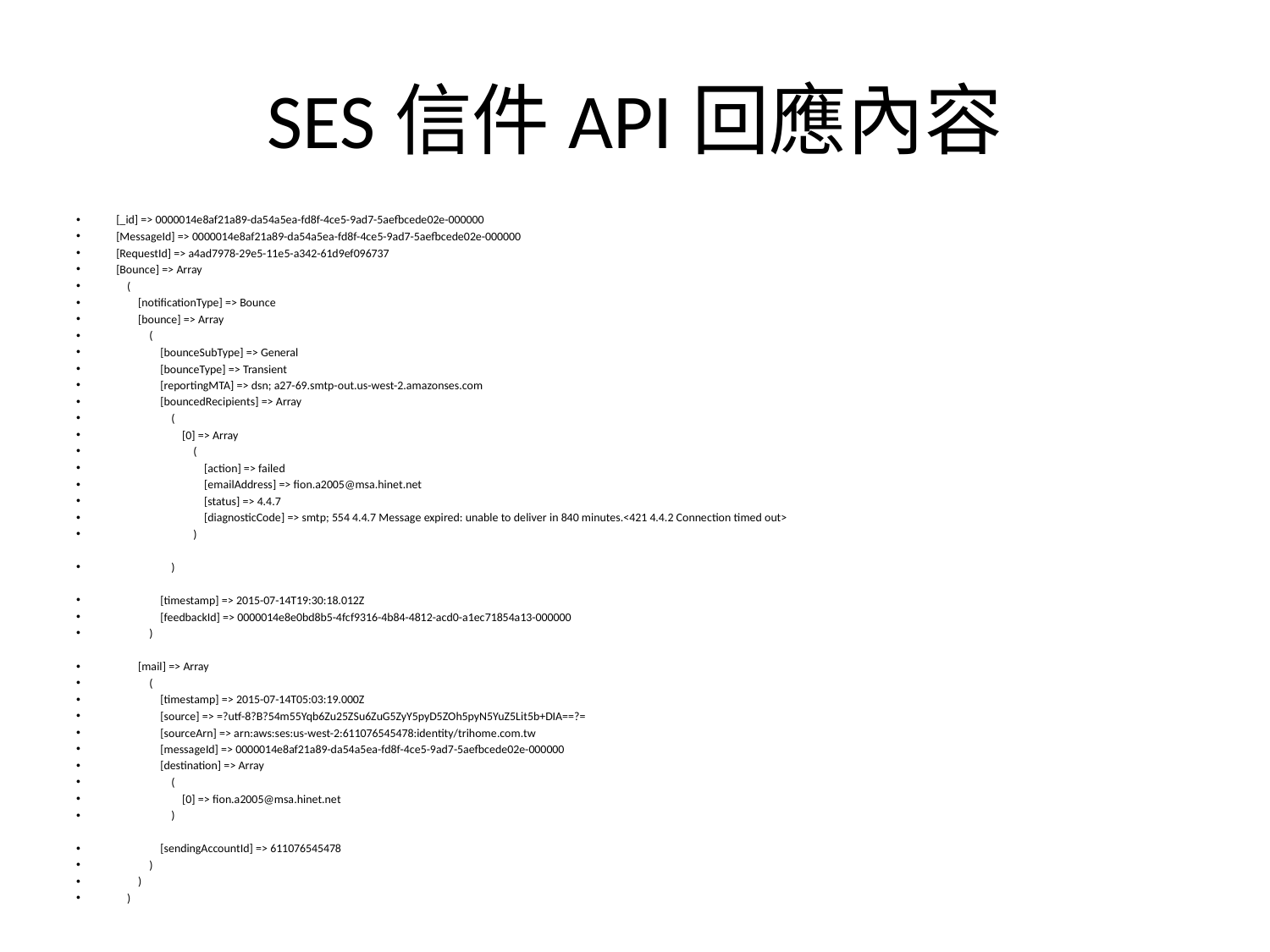

# SES信件API回應內容
[_id] => 0000014e8af21a89-da54a5ea-fd8f-4ce5-9ad7-5aefbcede02e-000000
[MessageId] => 0000014e8af21a89-da54a5ea-fd8f-4ce5-9ad7-5aefbcede02e-000000
[RequestId] => a4ad7978-29e5-11e5-a342-61d9ef096737
[Bounce] => Array
    (
        [notificationType] => Bounce
        [bounce] => Array
            (
                [bounceSubType] => General
                [bounceType] => Transient
                [reportingMTA] => dsn; a27-69.smtp-out.us-west-2.amazonses.com
                [bouncedRecipients] => Array
                    (
                        [0] => Array
                            (
                                [action] => failed
                                [emailAddress] => fion.a2005@msa.hinet.net
                                [status] => 4.4.7
                                [diagnosticCode] => smtp; 554 4.4.7 Message expired: unable to deliver in 840 minutes.<421 4.4.2 Connection timed out>
                            )

                    )

                [timestamp] => 2015-07-14T19:30:18.012Z
                [feedbackId] => 0000014e8e0bd8b5-4fcf9316-4b84-4812-acd0-a1ec71854a13-000000
            )

        [mail] => Array
            (
                [timestamp] => 2015-07-14T05:03:19.000Z
                [source] => =?utf-8?B?54m55Yqb6Zu25ZSu6ZuG5ZyY5pyD5ZOh5pyN5YuZ5Lit5b+DIA==?=
                [sourceArn] => arn:aws:ses:us-west-2:611076545478:identity/trihome.com.tw
                [messageId] => 0000014e8af21a89-da54a5ea-fd8f-4ce5-9ad7-5aefbcede02e-000000
                [destination] => Array
                    (
                        [0] => fion.a2005@msa.hinet.net
                    )

                [sendingAccountId] => 611076545478
            )
        )
    )